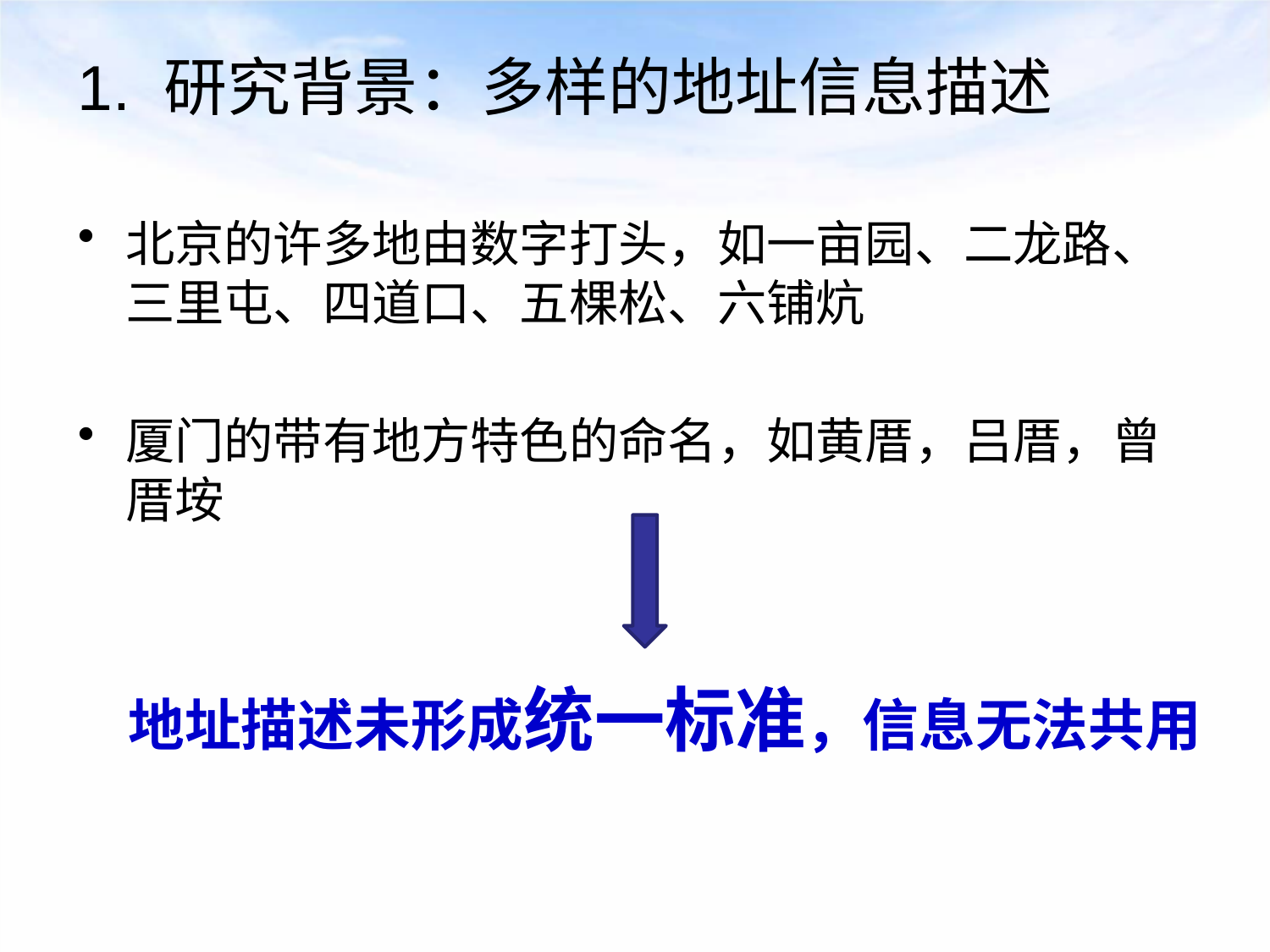

# 1. 研究背景：多样的地址信息描述
北京的许多地由数字打头，如一亩园、二龙路、三里屯、四道口、五棵松、六铺炕

厦门的带有地方特色的命名，如黄厝，吕厝，曾厝垵

地址描述未形成统一标准，信息无法共用